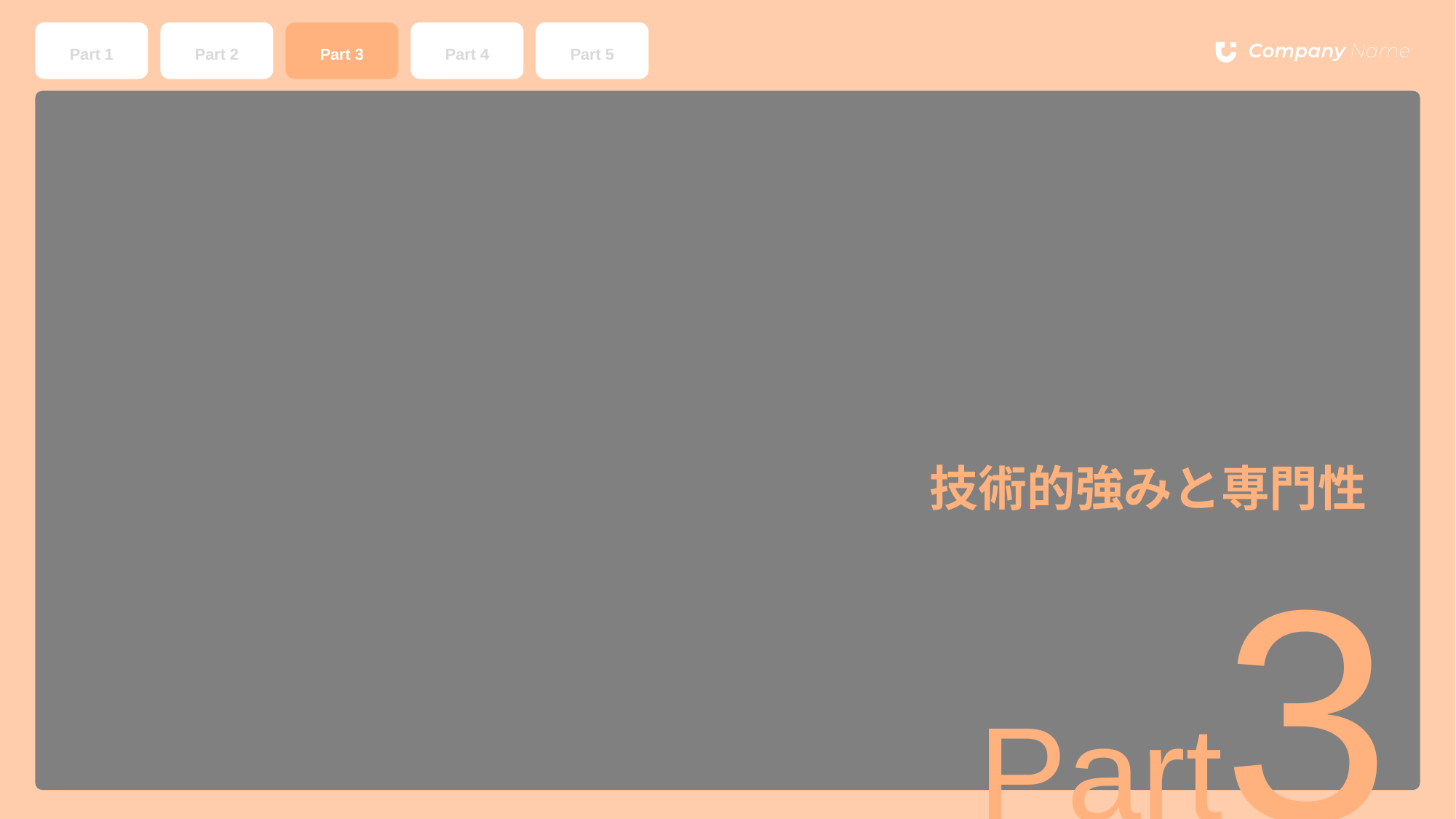

Part 1
Part 2
Part 3
Part 4
Part 5

Part3
技術的強みと専門性